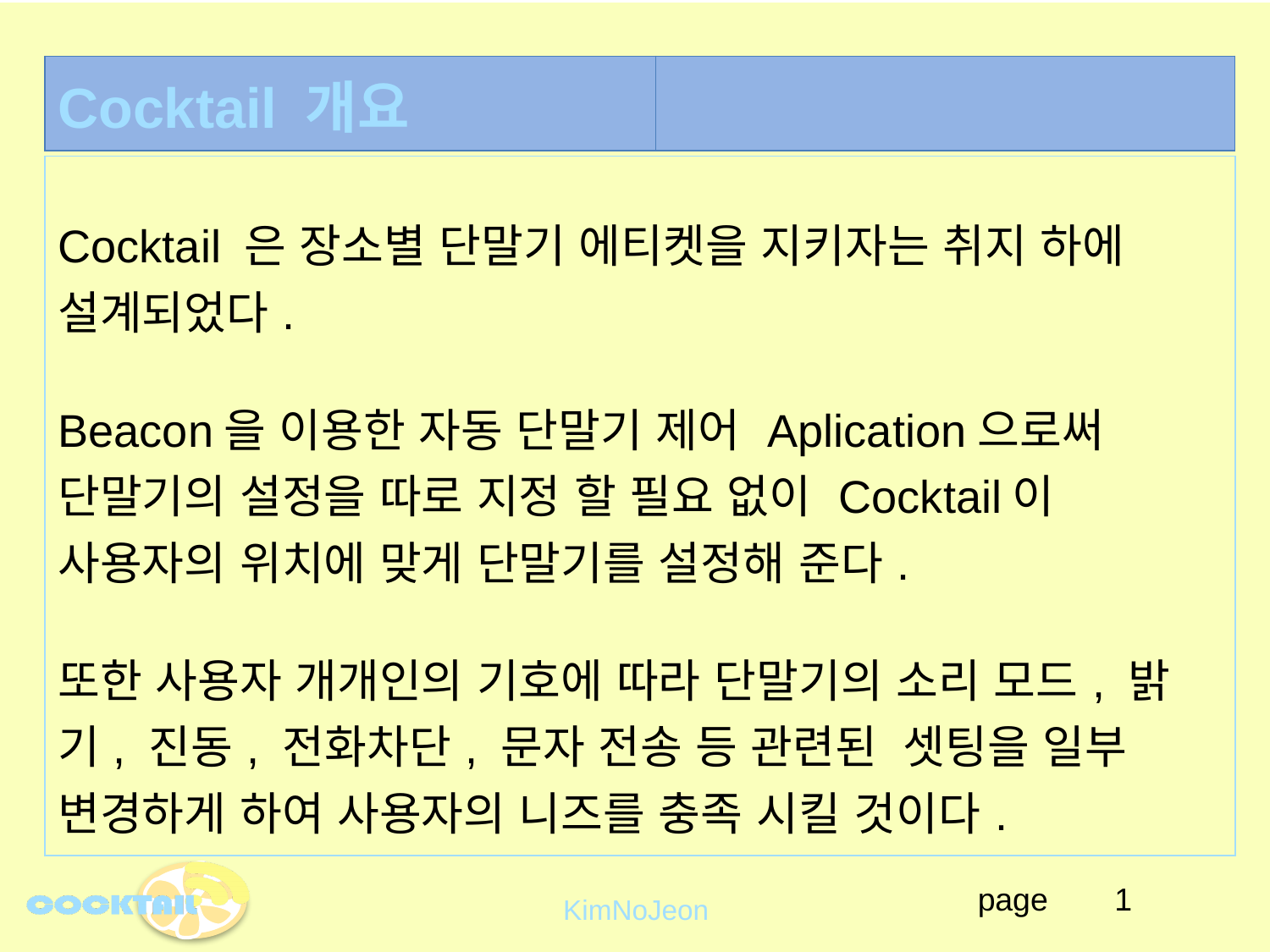

| Cocktail 개요 |  |
| --- | --- |
| Cocktail 은 장소별 단말기 에티켓을 지키자는 취지 하에 설계되었다. Beacon을 이용한 자동 단말기 제어 Aplication으로써 단말기의 설정을 따로 지정 할 필요 없이 Cocktail이 사용자의 위치에 맞게 단말기를 설정해 준다. 또한 사용자 개개인의 기호에 따라 단말기의 소리 모드, 밝기, 진동, 전화차단, 문자 전송 등 관련된 셋팅을 일부 변경하게 하여 사용자의 니즈를 충족 시킬 것이다. |
| --- |
| page | 1 |
| --- | --- |